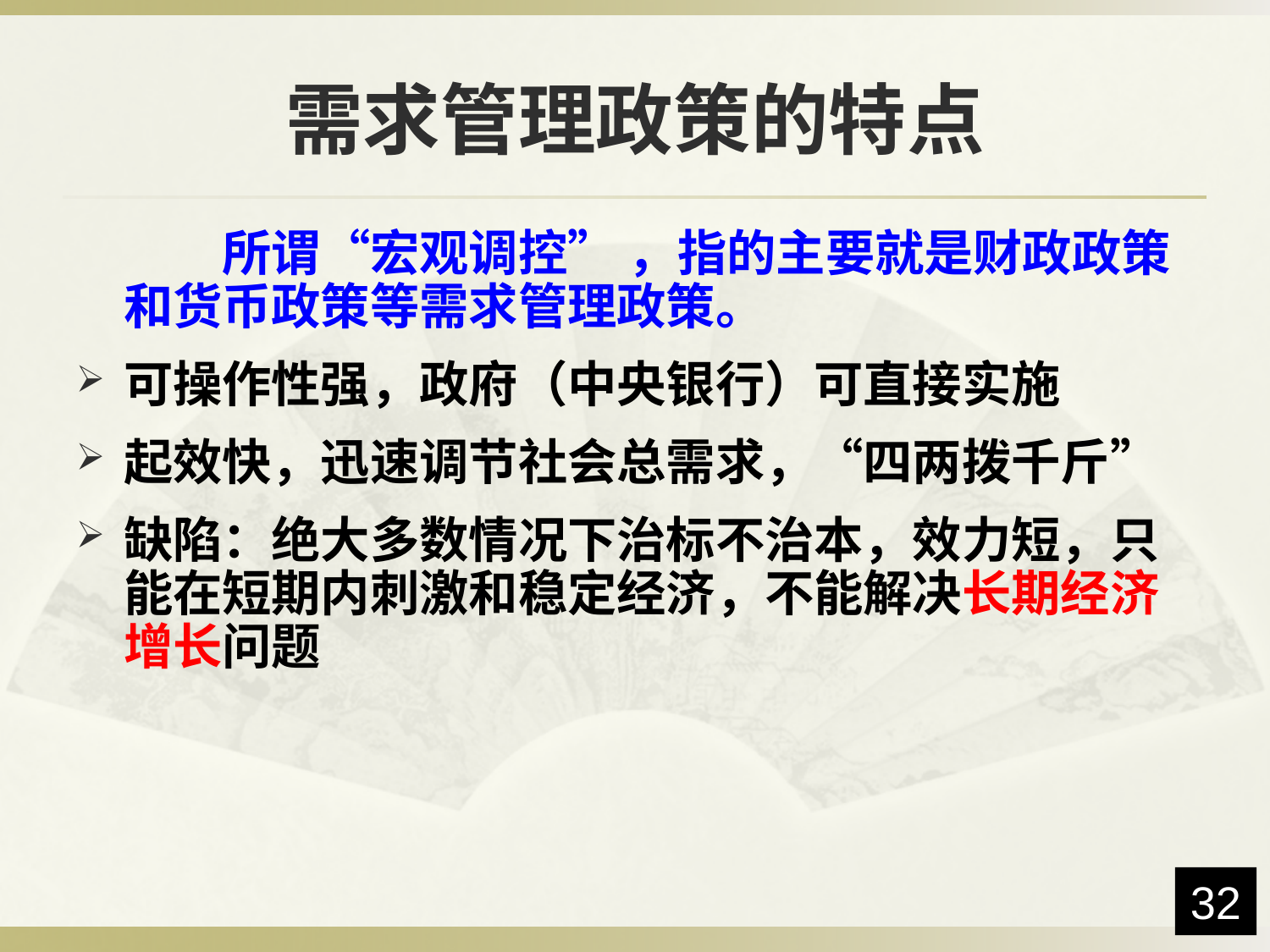

# 需求管理政策的特点
            所谓“宏观调控” ，指的主要就是财政政策和货币政策等需求管理政策。
可操作性强，政府（中央银行）可直接实施
起效快，迅速调节社会总需求，“四两拨千斤”
缺陷：绝大多数情况下治标不治本，效力短，只能在短期内刺激和稳定经济，不能解决长期经济增长问题
32